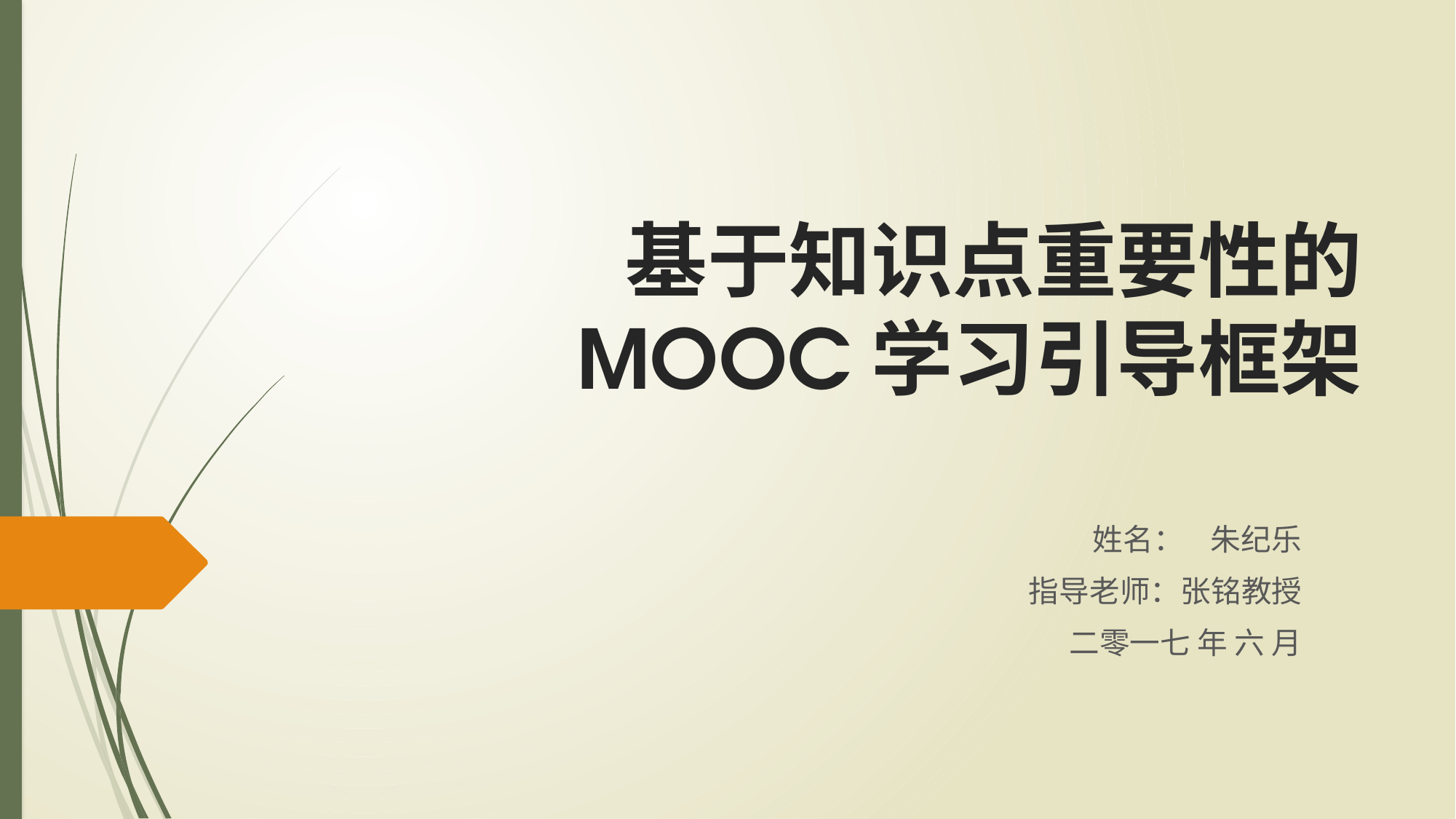

# 基于知识点重要性的 MOOC学习引导框架
姓名：    朱纪乐
指导老师：张铭教授
二零一七 年 六 月